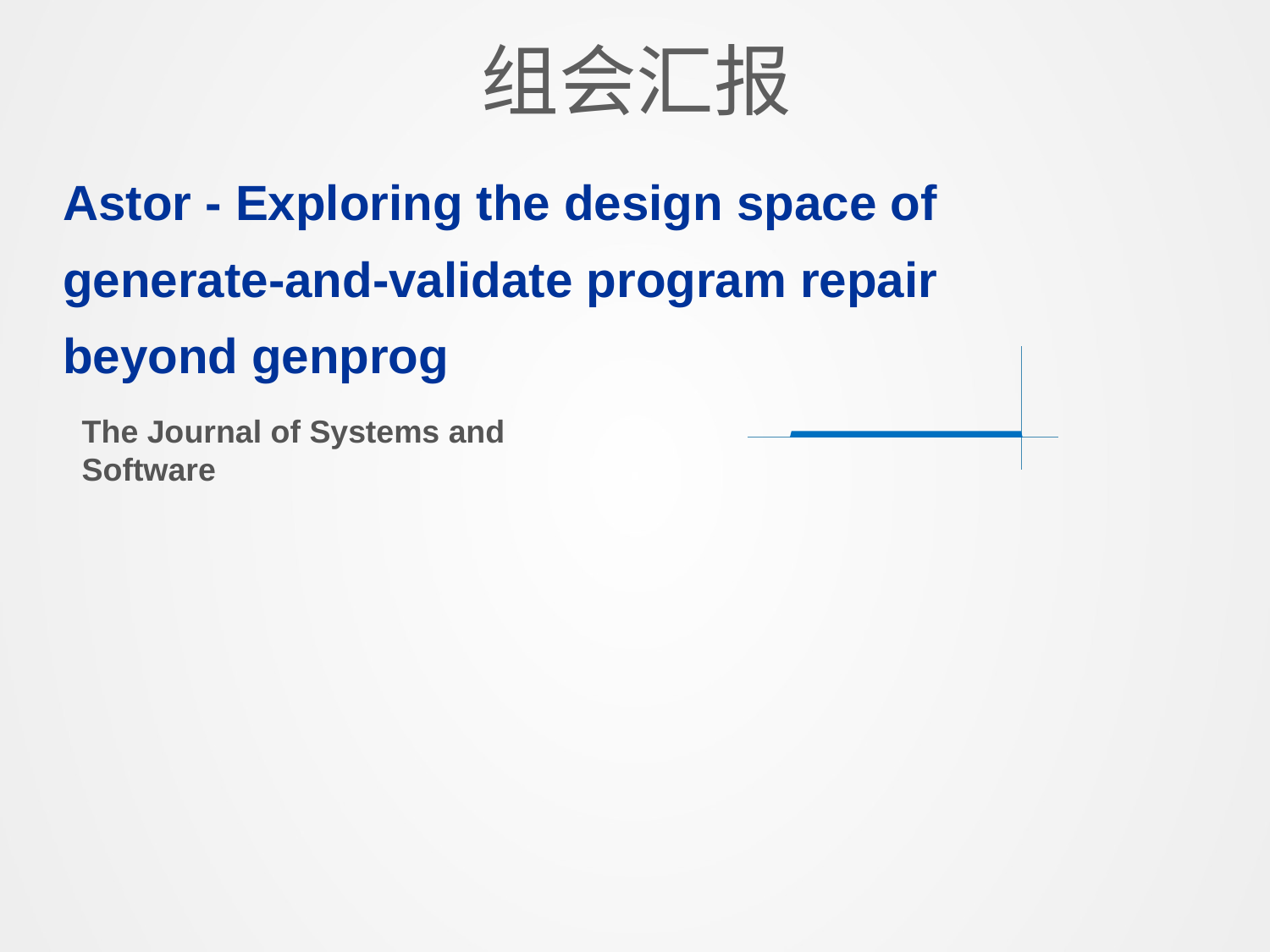

组会汇报
Astor - Exploring the design space of generate-and-validate program repair beyond genprog
The Journal of Systems and Software